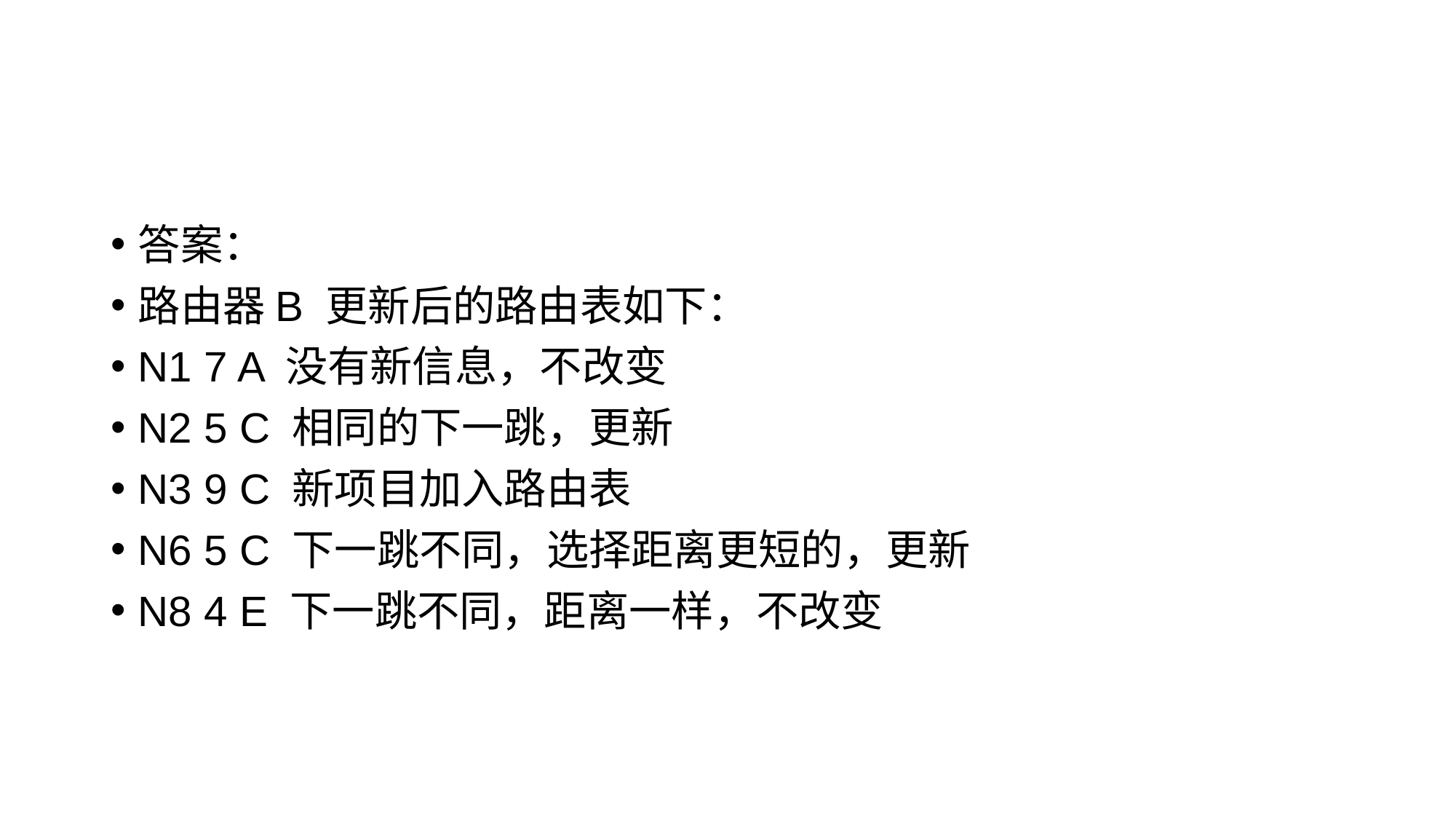

#
答案：
路由器B 更新后的路由表如下：
N1 7 A 没有新信息，不改变
N2 5 C 相同的下一跳，更新
N3 9 C 新项目加入路由表
N6 5 C 下一跳不同，选择距离更短的，更新
N8 4 E 下一跳不同，距离一样，不改变